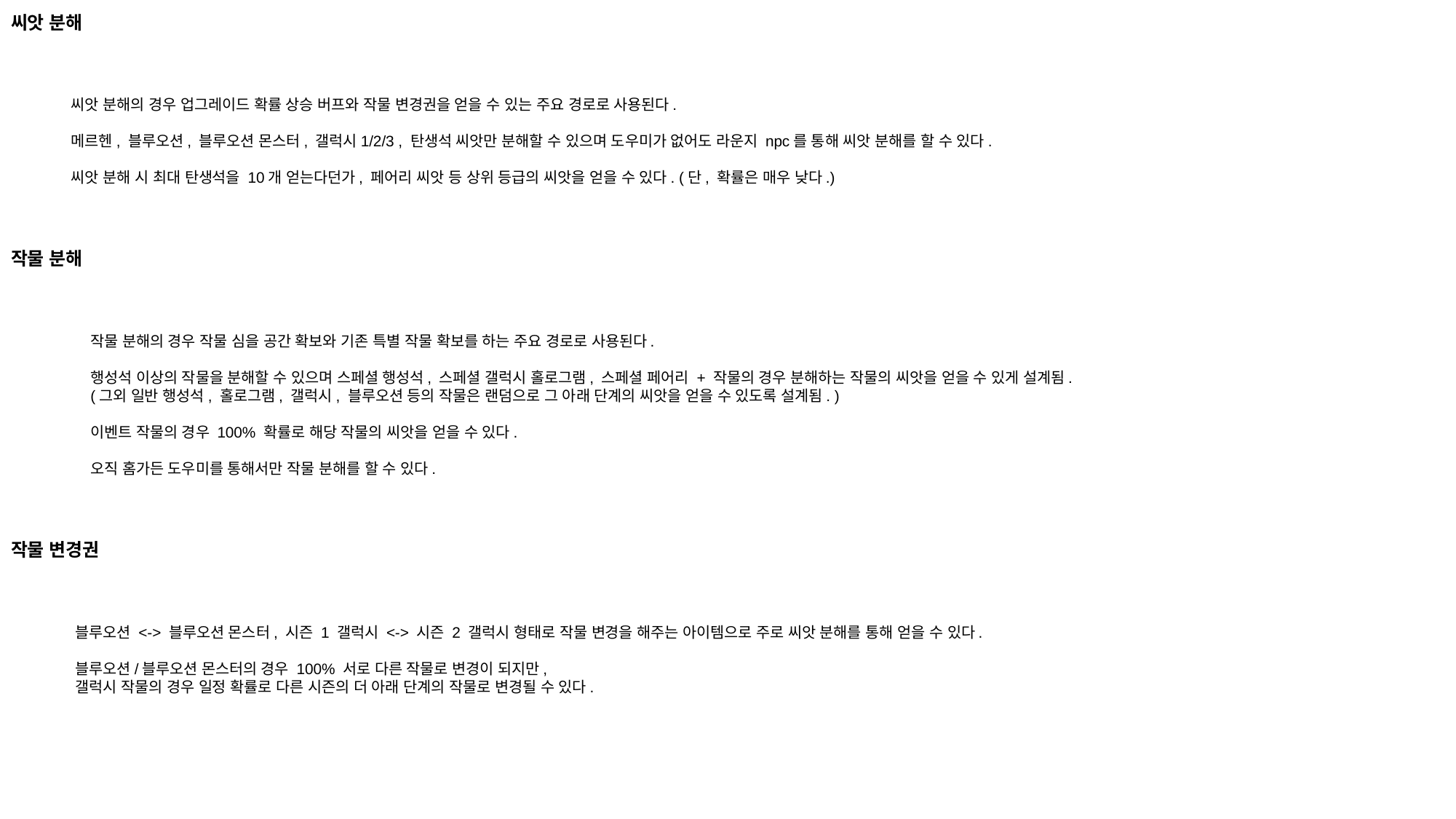

# 씨앗 분해
씨앗 분해의 경우 업그레이드 확률 상승 버프와 작물 변경권을 얻을 수 있는 주요 경로로 사용된다.

메르헨, 블루오션, 블루오션 몬스터, 갤럭시1/2/3 , 탄생석 씨앗만 분해할 수 있으며 도우미가 없어도 라운지 npc를 통해 씨앗 분해를 할 수 있다.

씨앗 분해 시 최대 탄생석을 10개 얻는다던가, 페어리 씨앗 등 상위 등급의 씨앗을 얻을 수 있다. (단, 확률은 매우 낮다.)
작물 분해
작물 분해의 경우 작물 심을 공간 확보와 기존 특별 작물 확보를 하는 주요 경로로 사용된다.

행성석 이상의 작물을 분해할 수 있으며 스페셜 행성석, 스페셜 갤럭시 홀로그램, 스페셜 페어리 + 작물의 경우 분해하는 작물의 씨앗을 얻을 수 있게 설계됨.
(그외 일반 행성석, 홀로그램, 갤럭시, 블루오션 등의 작물은 랜덤으로 그 아래 단계의 씨앗을 얻을 수 있도록 설계됨. )

이벤트 작물의 경우 100% 확률로 해당 작물의 씨앗을 얻을 수 있다.

오직 홈가든 도우미를 통해서만 작물 분해를 할 수 있다.
작물 변경권
블루오션 <-> 블루오션 몬스터, 시즌 1 갤럭시 <-> 시즌 2 갤럭시 형태로 작물 변경을 해주는 아이템으로 주로 씨앗 분해를 통해 얻을 수 있다.

블루오션/블루오션 몬스터의 경우 100% 서로 다른 작물로 변경이 되지만,
갤럭시 작물의 경우 일정 확률로 다른 시즌의 더 아래 단계의 작물로 변경될 수 있다.